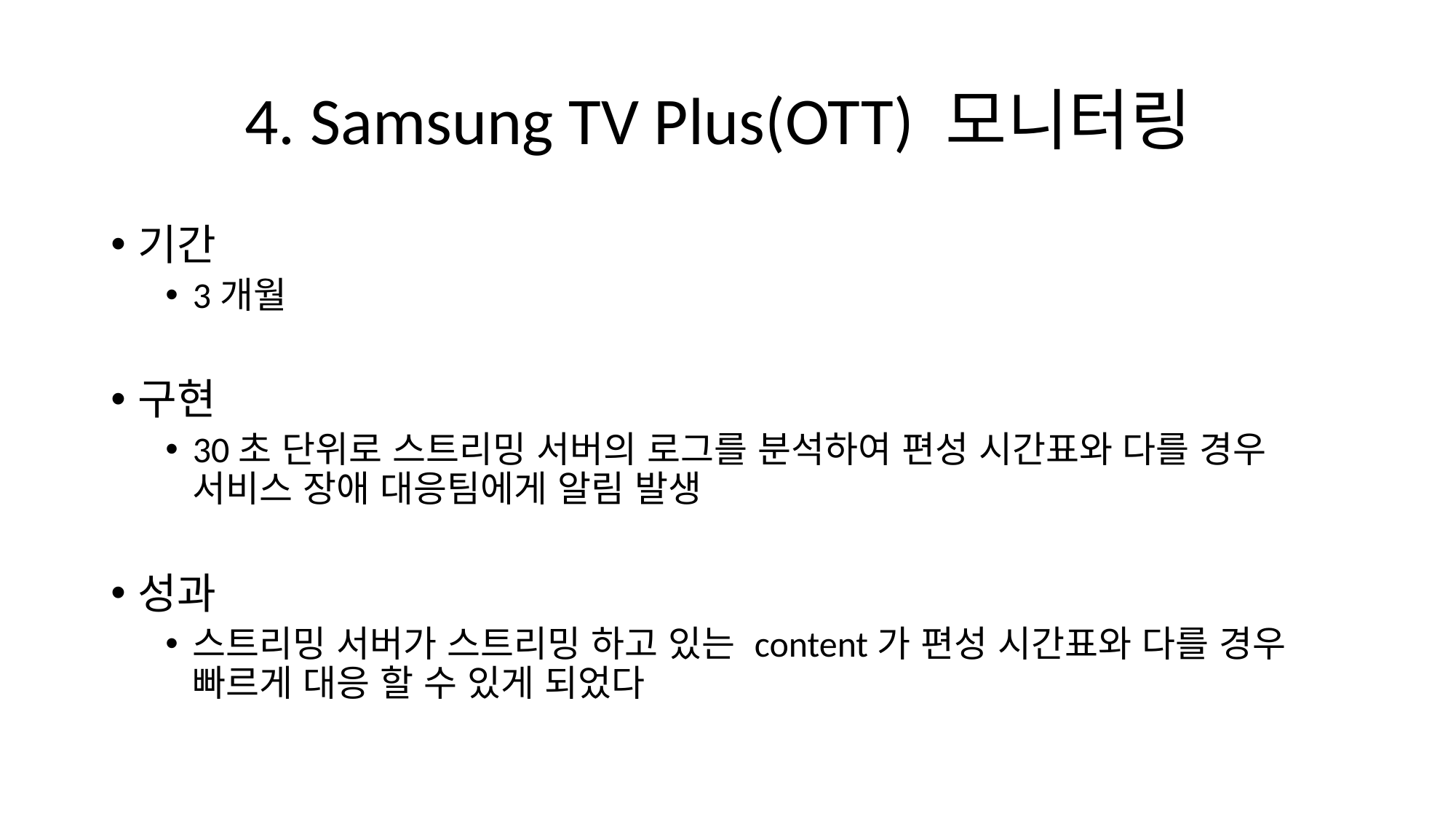

# 4. Samsung TV Plus(OTT) 모니터링
기간
3개월

구현
30초 단위로 스트리밍 서버의 로그를 분석하여 편성 시간표와 다를 경우 서비스 장애 대응팀에게 알림 발생

성과
스트리밍 서버가 스트리밍 하고 있는 content가 편성 시간표와 다를 경우 빠르게 대응 할 수 있게 되었다